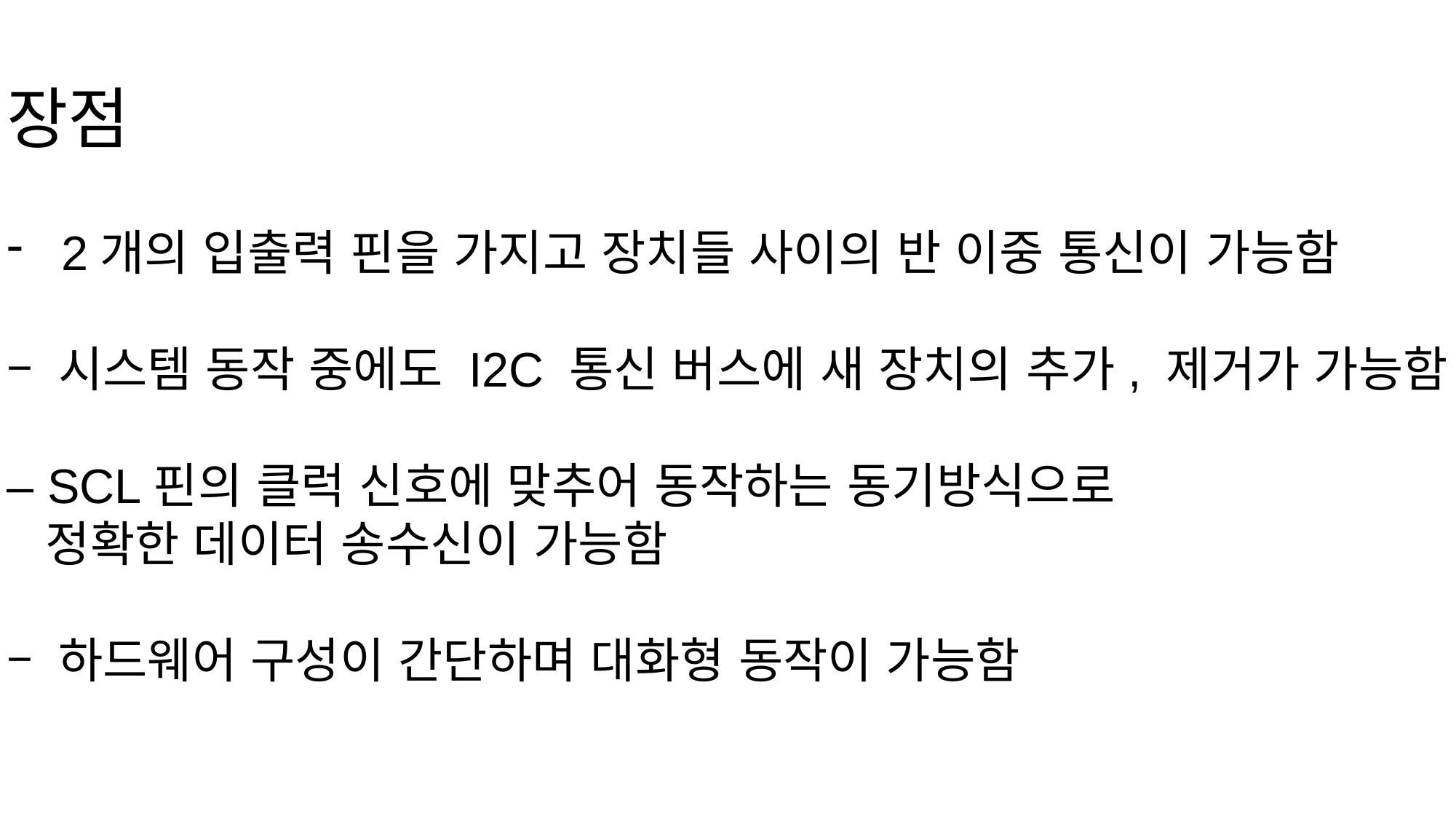

장점

2개의 입출력 핀을 가지고 장치들 사이의 반 이중 통신이 가능함

– 시스템 동작 중에도 I2C 통신 버스에 새 장치의 추가, 제거가 가능함

– SCL핀의 클럭 신호에 맞추어 동작하는 동기방식으로
  정확한 데이터 송수신이 가능함

– 하드웨어 구성이 간단하며 대화형 동작이 가능함